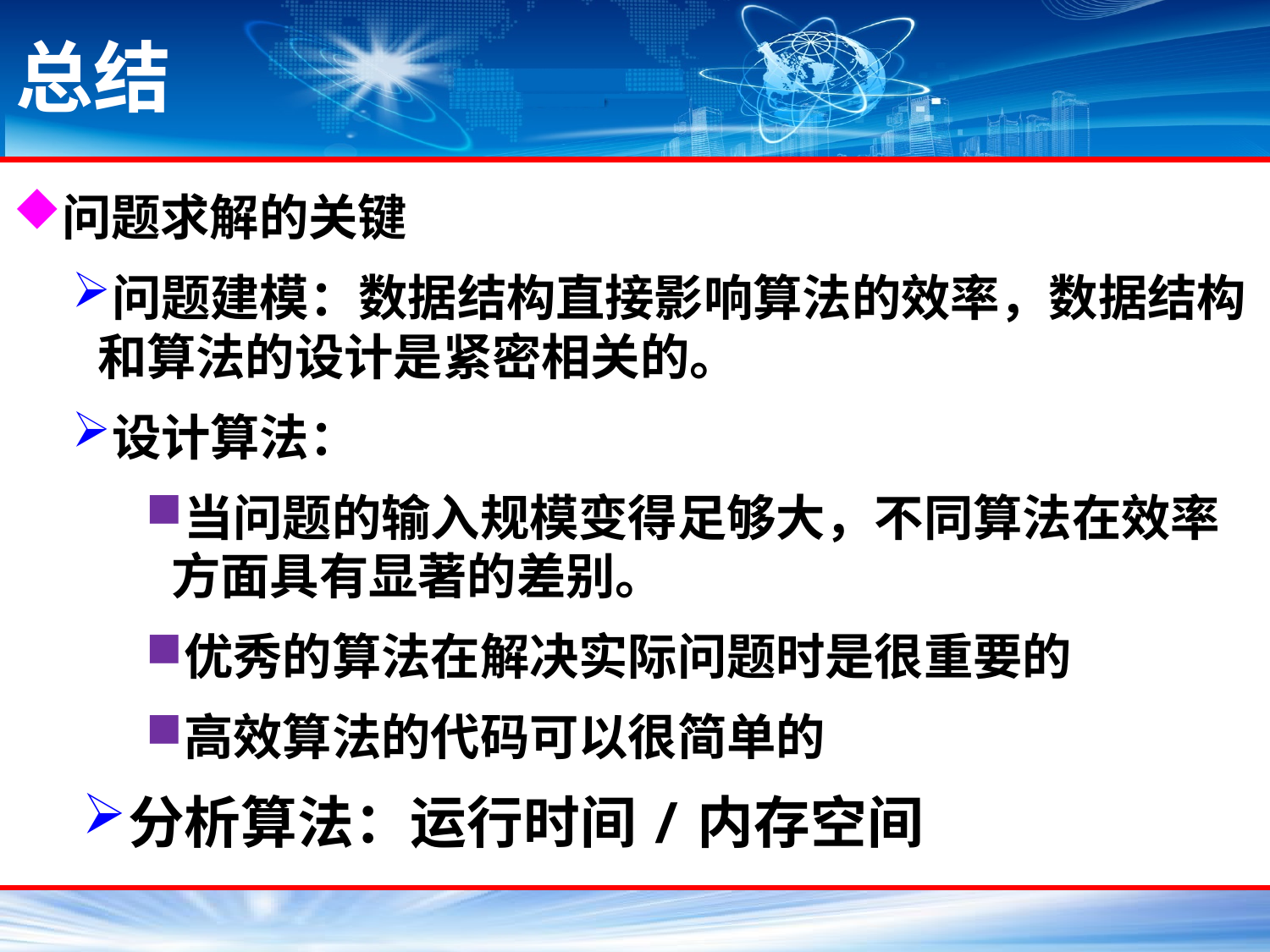

# 总结
问题求解的关键
问题建模：数据结构直接影响算法的效率，数据结构和算法的设计是紧密相关的。
设计算法：
当问题的输入规模变得足够大，不同算法在效率方面具有显著的差别。
优秀的算法在解决实际问题时是很重要的
高效算法的代码可以很简单的
分析算法：运行时间/内存空间